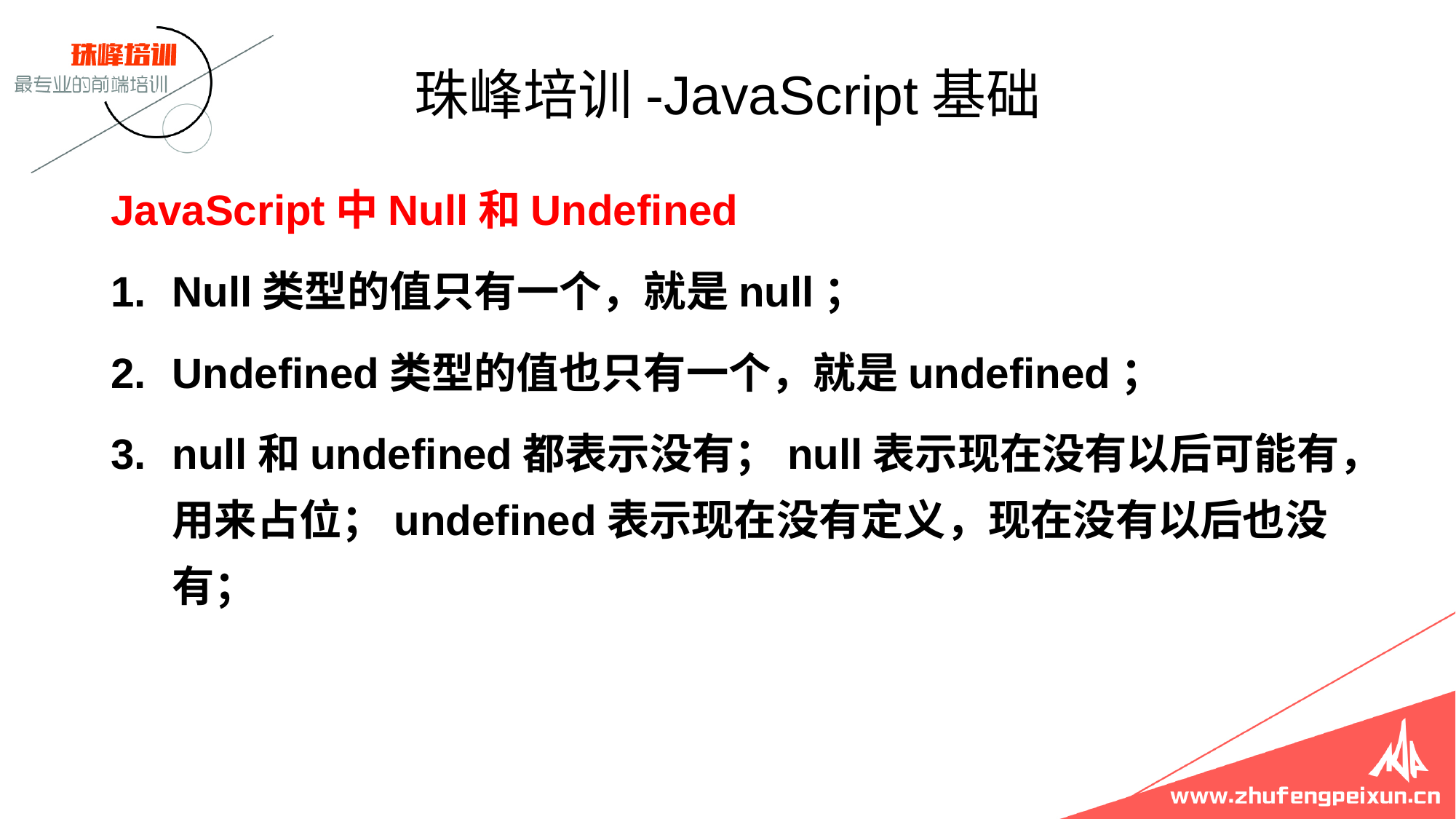

# 珠峰培训-JavaScript基础
JavaScript中Null和Undefined
Null类型的值只有一个，就是null；
Undefined类型的值也只有一个，就是undefined；
null和undefined都表示没有；null表示现在没有以后可能有，用来占位；undefined表示现在没有定义，现在没有以后也没有；